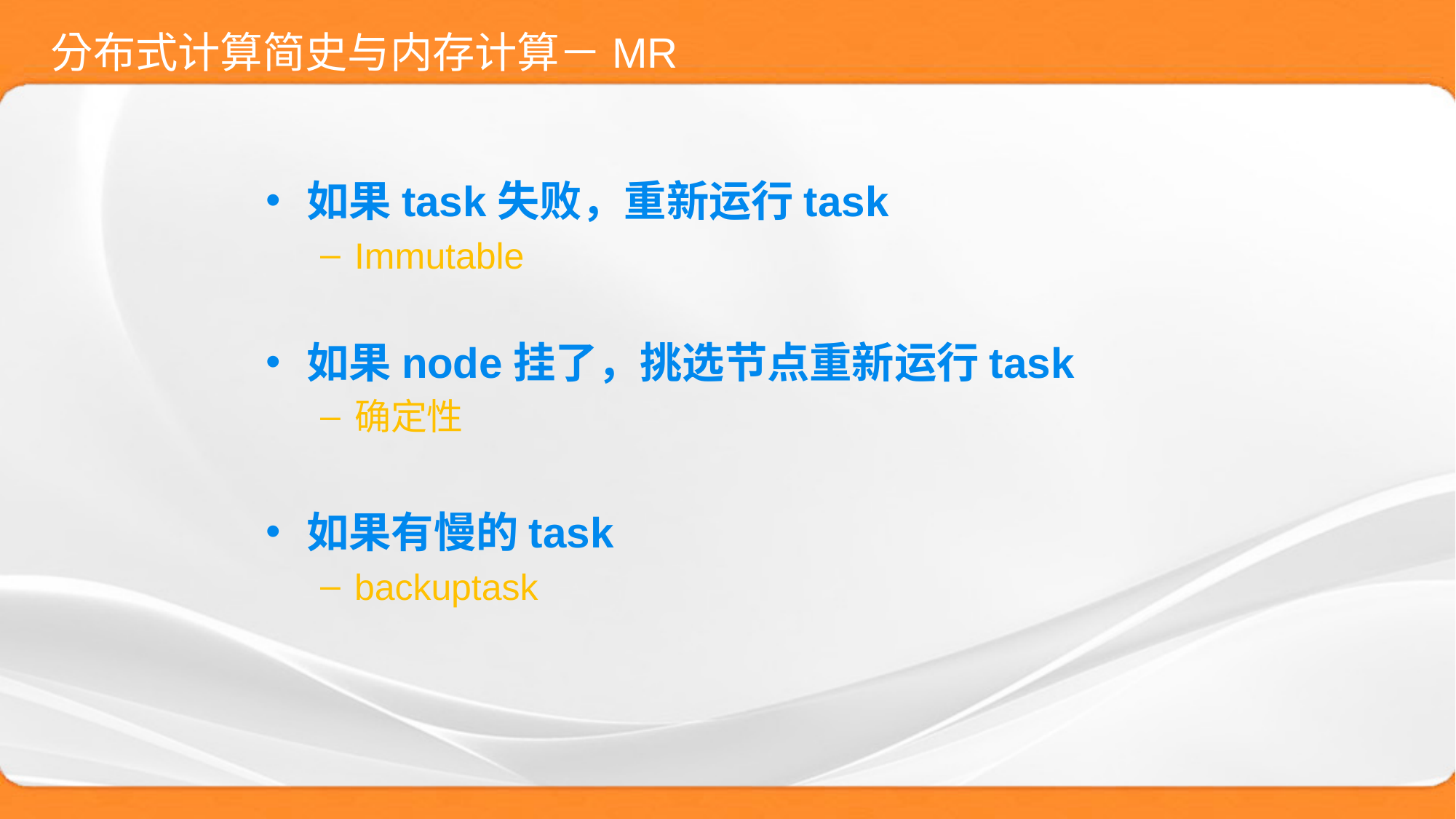

# 分布式计算简史与内存计算－MR
如果task失败，重新运行task
Immutable

如果node挂了，挑选节点重新运行task
确定性

如果有慢的task
backuptask